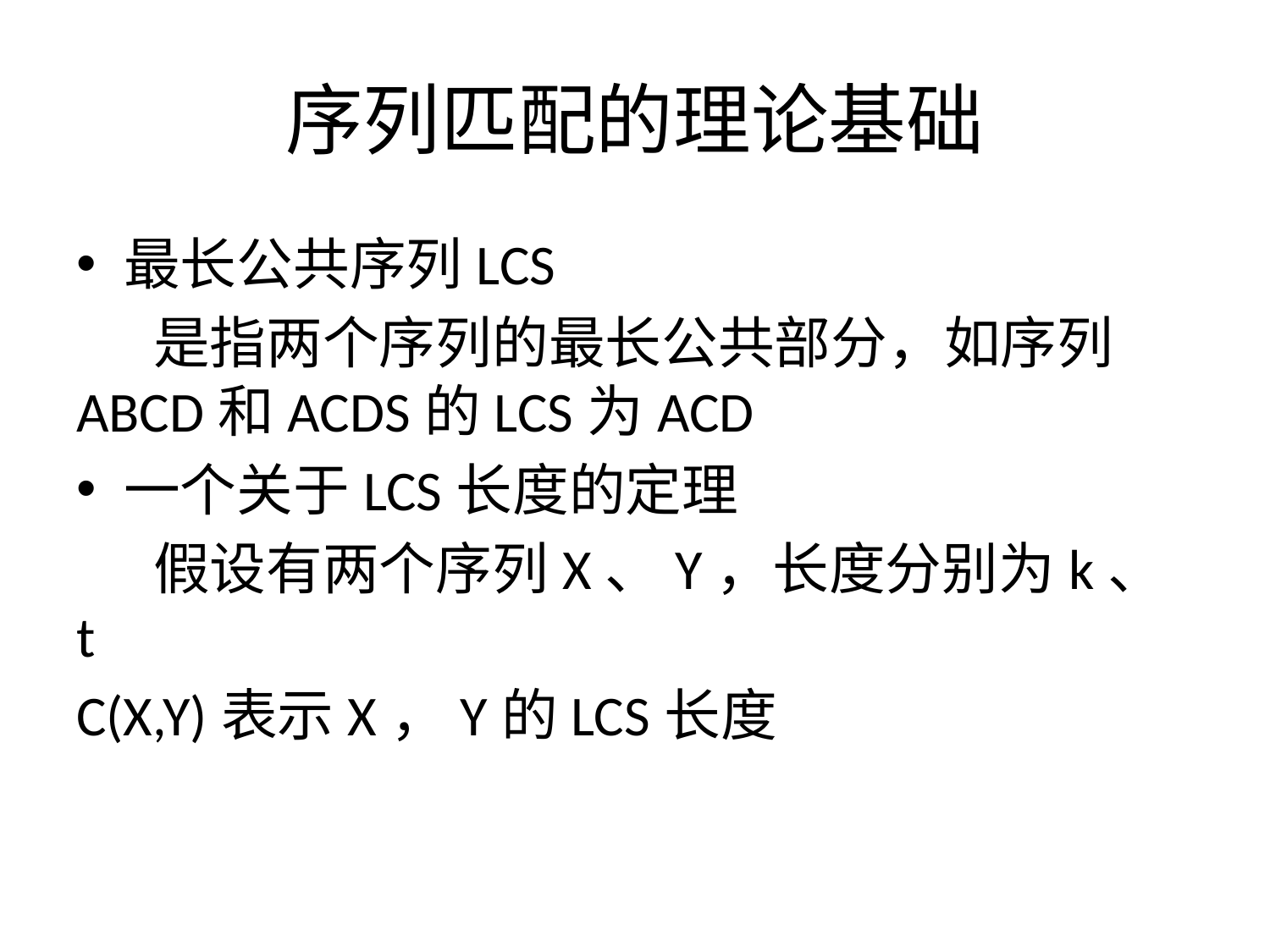

# 序列匹配的理论基础
最长公共序列LCS
     是指两个序列的最长公共部分，如序列ABCD和ACDS的LCS为ACD
一个关于LCS长度的定理
     假设有两个序列X、Y，长度分别为k、t
C(X,Y)表示X，Y的LCS长度